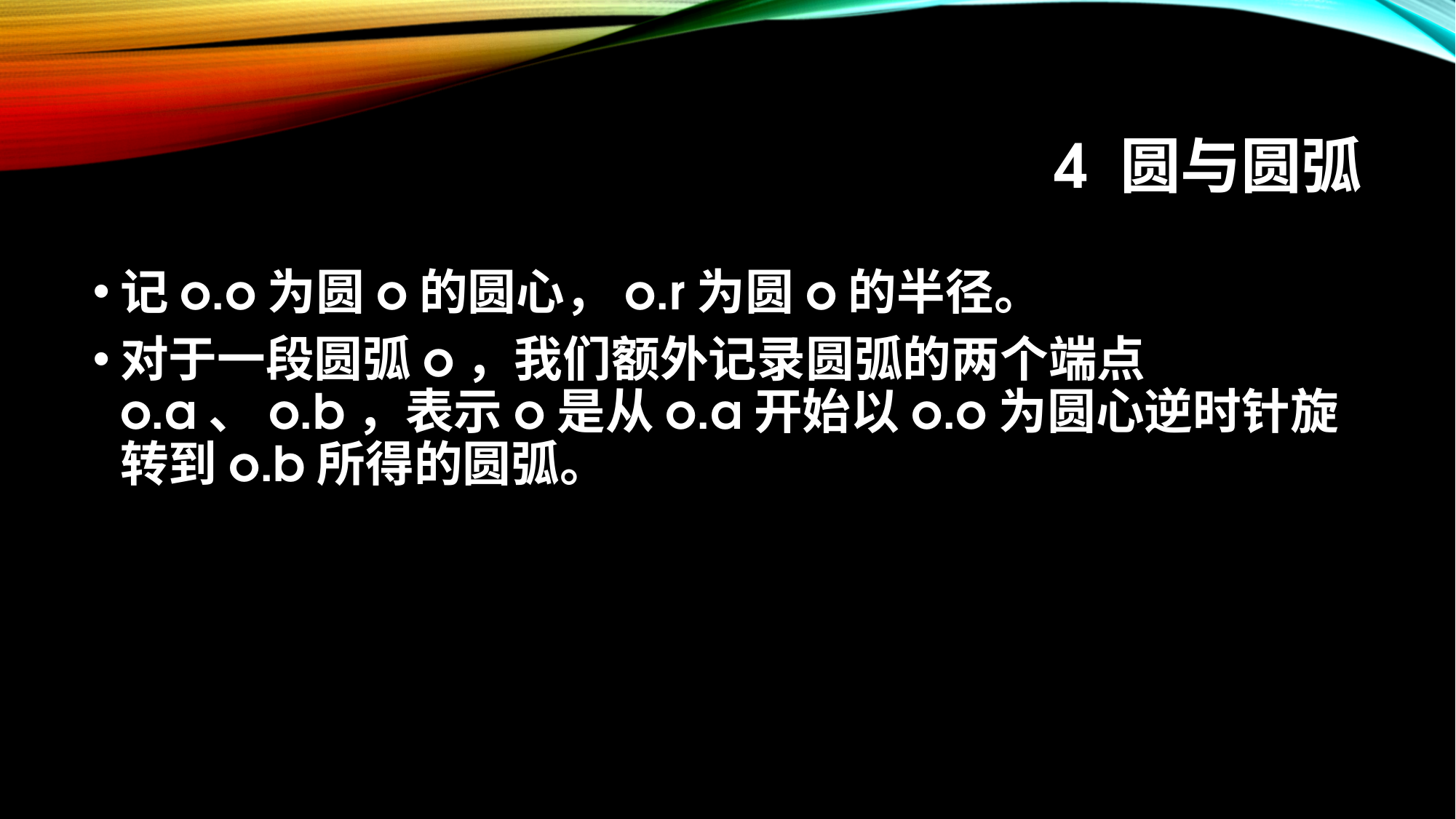

# 4 圆与圆弧
记o.o为圆o的圆心，o.r为圆o的半径。
对于一段圆弧o，我们额外记录圆弧的两个端点o.a、o.b，表示o是从o.a开始以o.o为圆心逆时针旋转到o.b所得的圆弧。